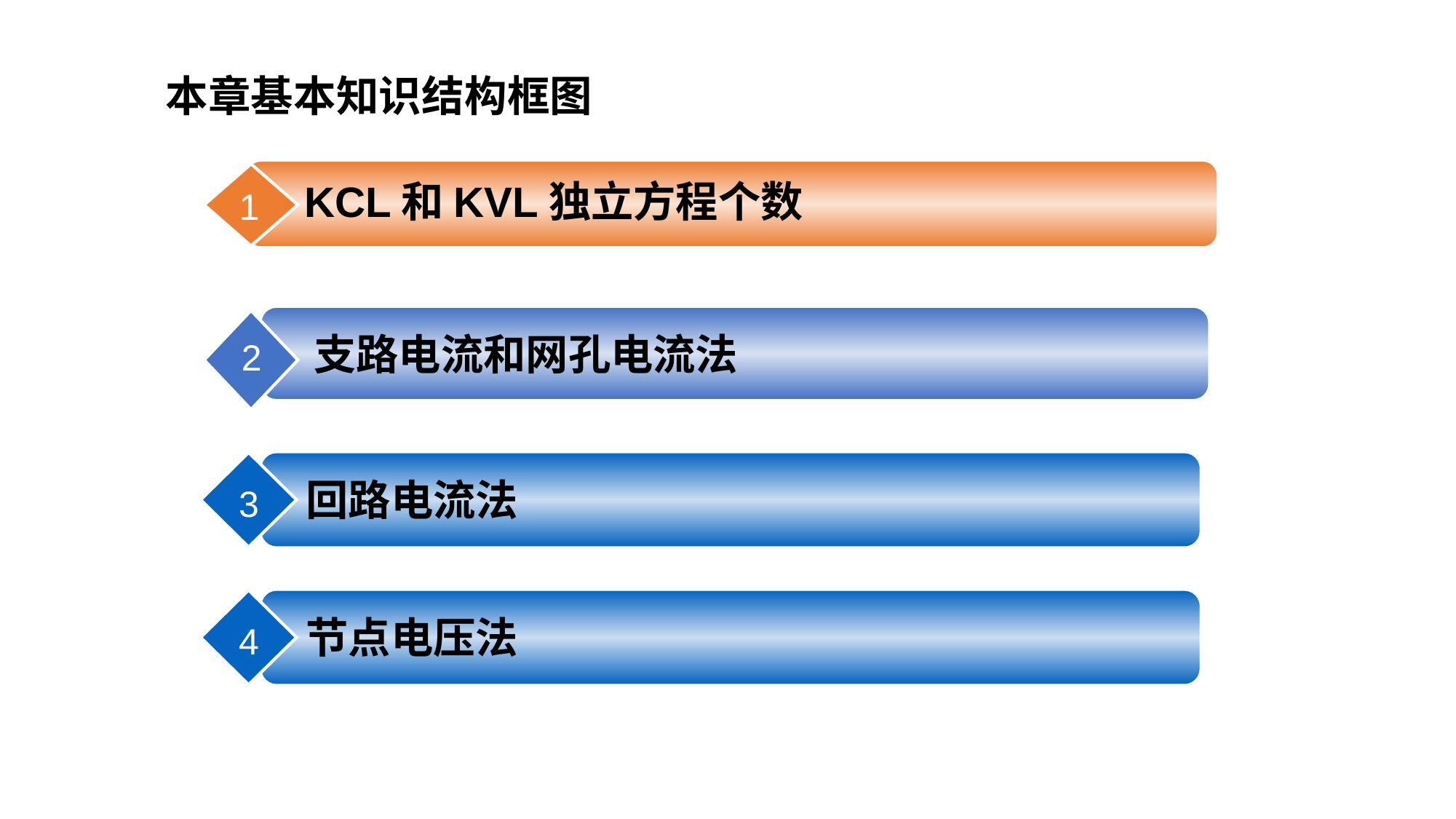

# 本章基本知识结构框图

    KCL和KVL独立方程个数
1

      支路电流和网孔电流法
2

       回路电流法
3

       节点电压法
4